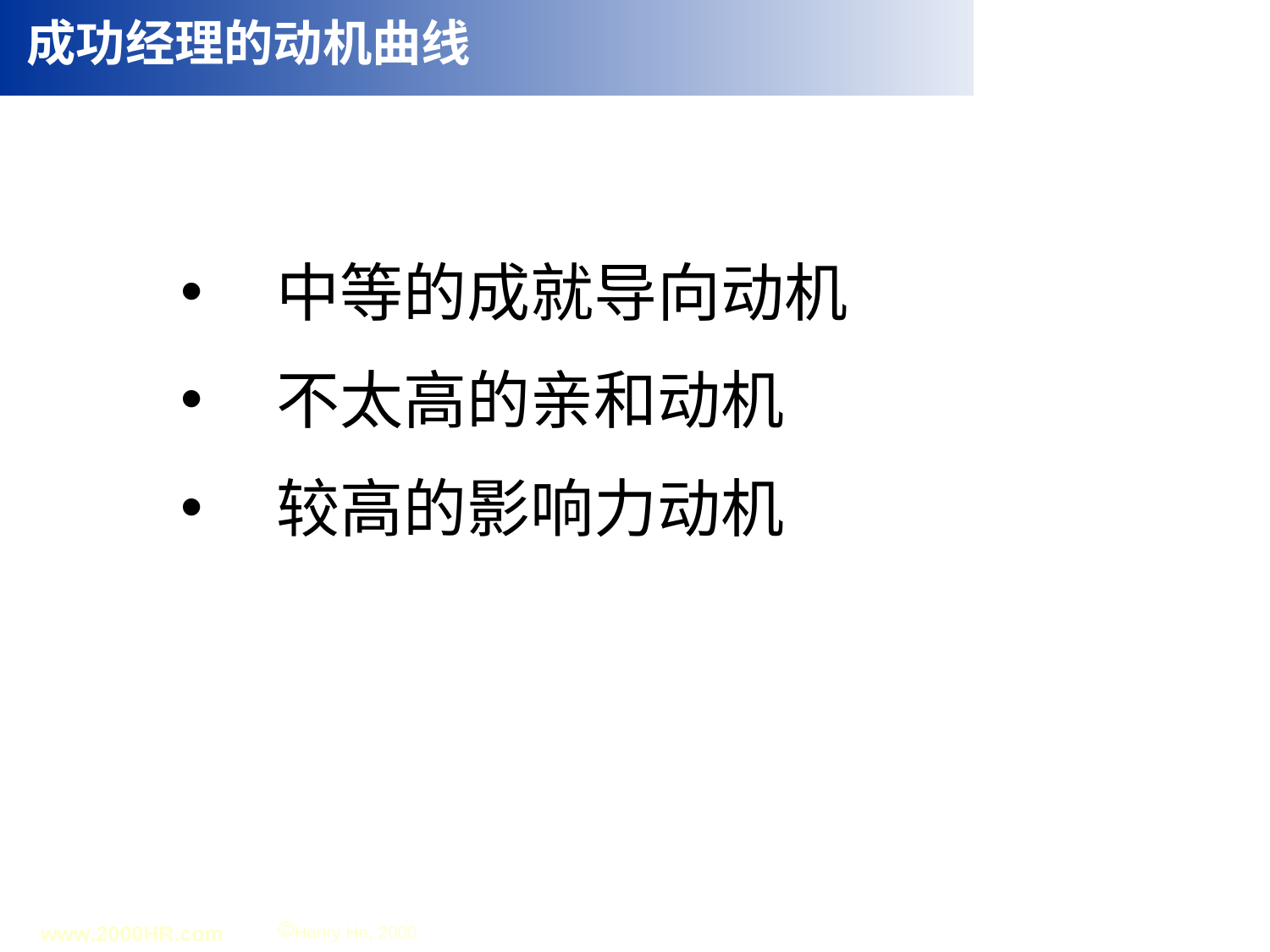

成功经理的动机曲线
中等的成就导向动机
不太高的亲和动机
较高的影响力动机